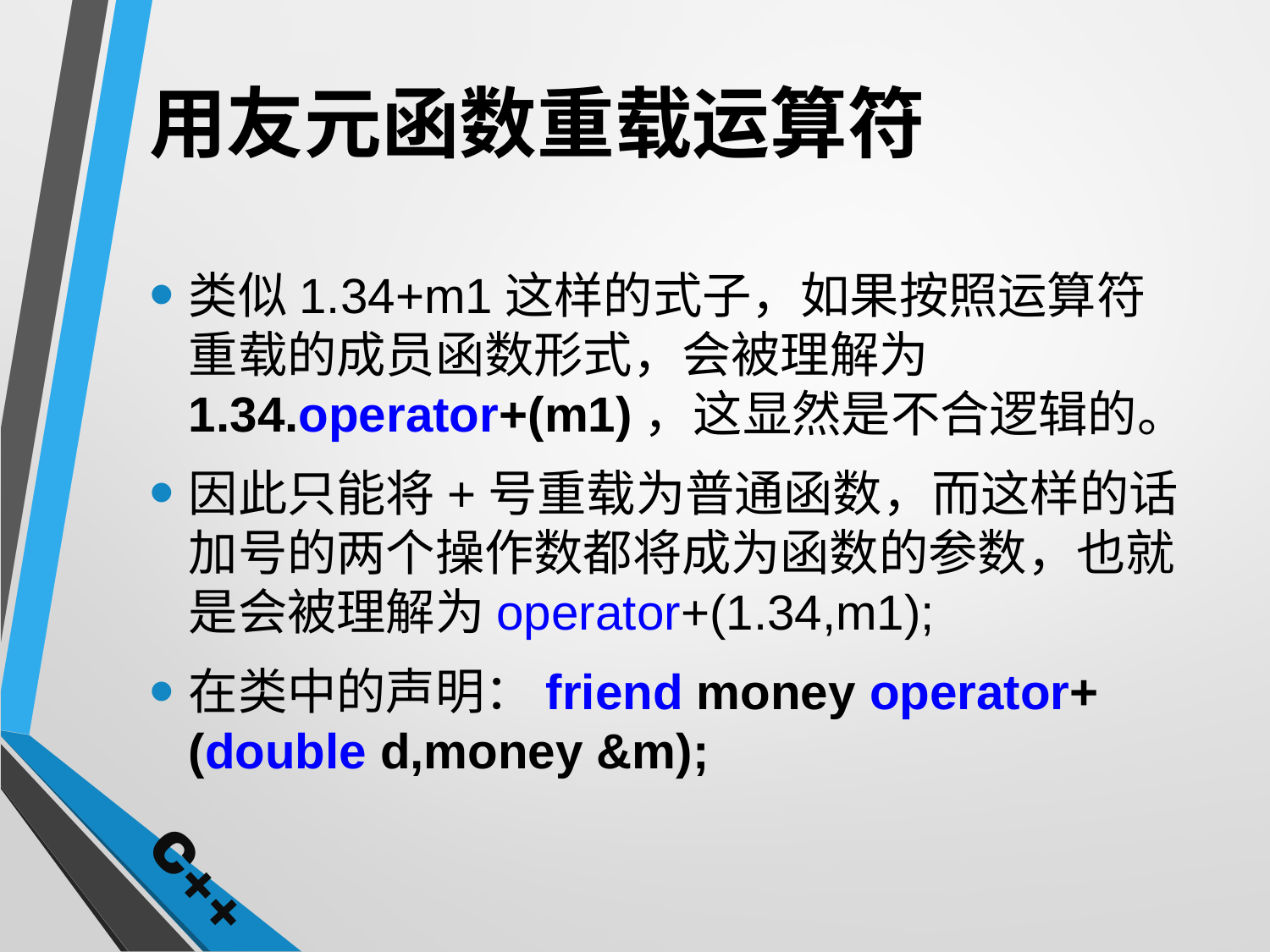

# 用友元函数重载运算符
类似1.34+m1这样的式子，如果按照运算符重载的成员函数形式，会被理解为1.34.operator+(m1)，这显然是不合逻辑的。
因此只能将+号重载为普通函数，而这样的话加号的两个操作数都将成为函数的参数，也就是会被理解为operator+(1.34,m1);
在类中的声明：friend money operator+(double d,money &m);